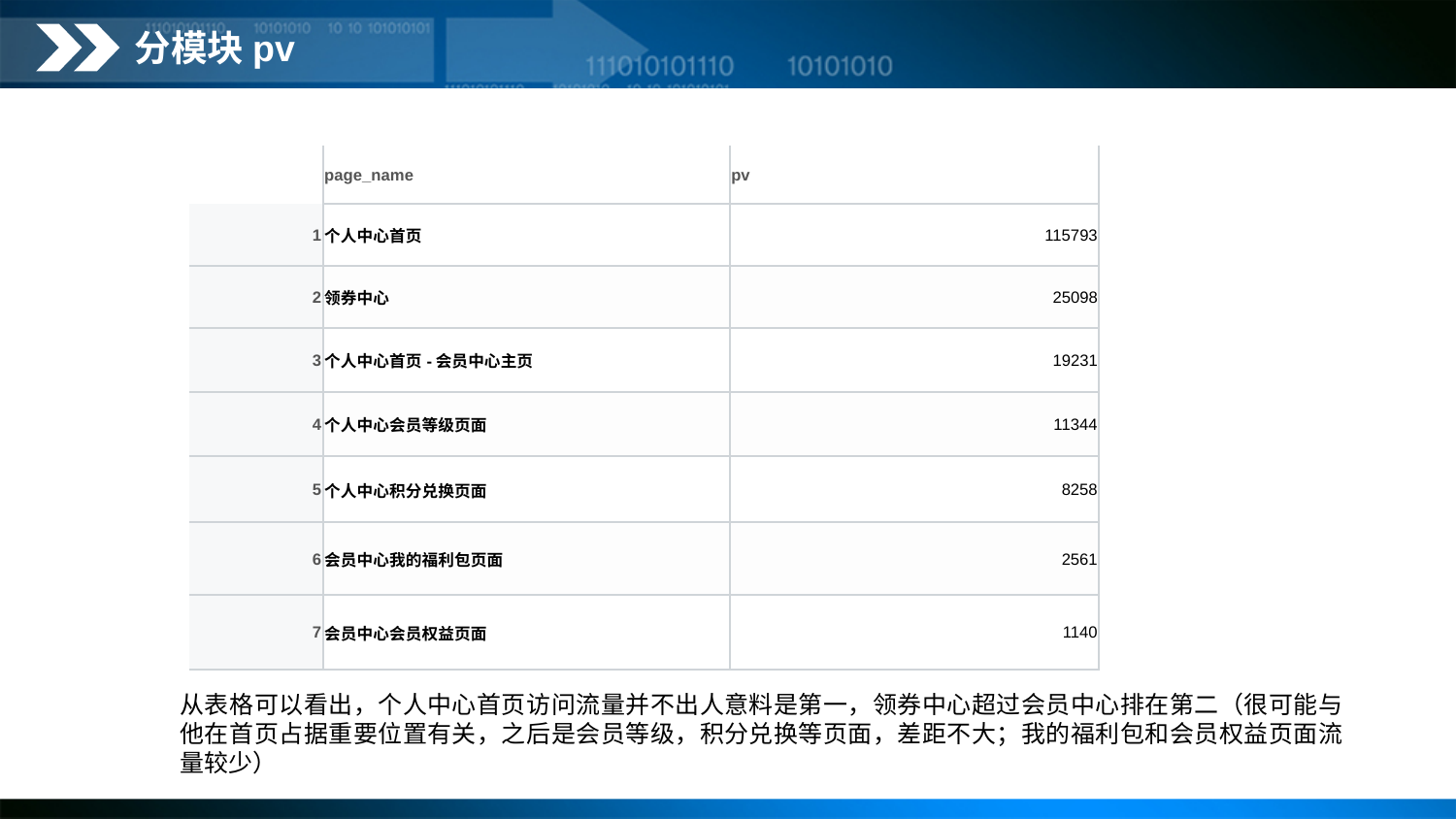

分模块pv

|  | page\_name | pv |
| --- | --- | --- |
| 1 | 个人中心首页 | 115793 |
| 2 | 领券中心 | 25098 |
| 3 | 个人中心首页-会员中心主页 | 19231 |
| 4 | 个人中心会员等级页面 | 11344 |
| 5 | 个人中心积分兑换页面 | 8258 |
| 6 | 会员中心我的福利包页面 | 2561 |
| 7 | 会员中心会员权益页面 | 1140 |
从表格可以看出，个人中心首页访问流量并不出人意料是第一，领券中心超过会员中心排在第二（很可能与他在首页占据重要位置有关，之后是会员等级，积分兑换等页面，差距不大；我的福利包和会员权益页面流量较少）